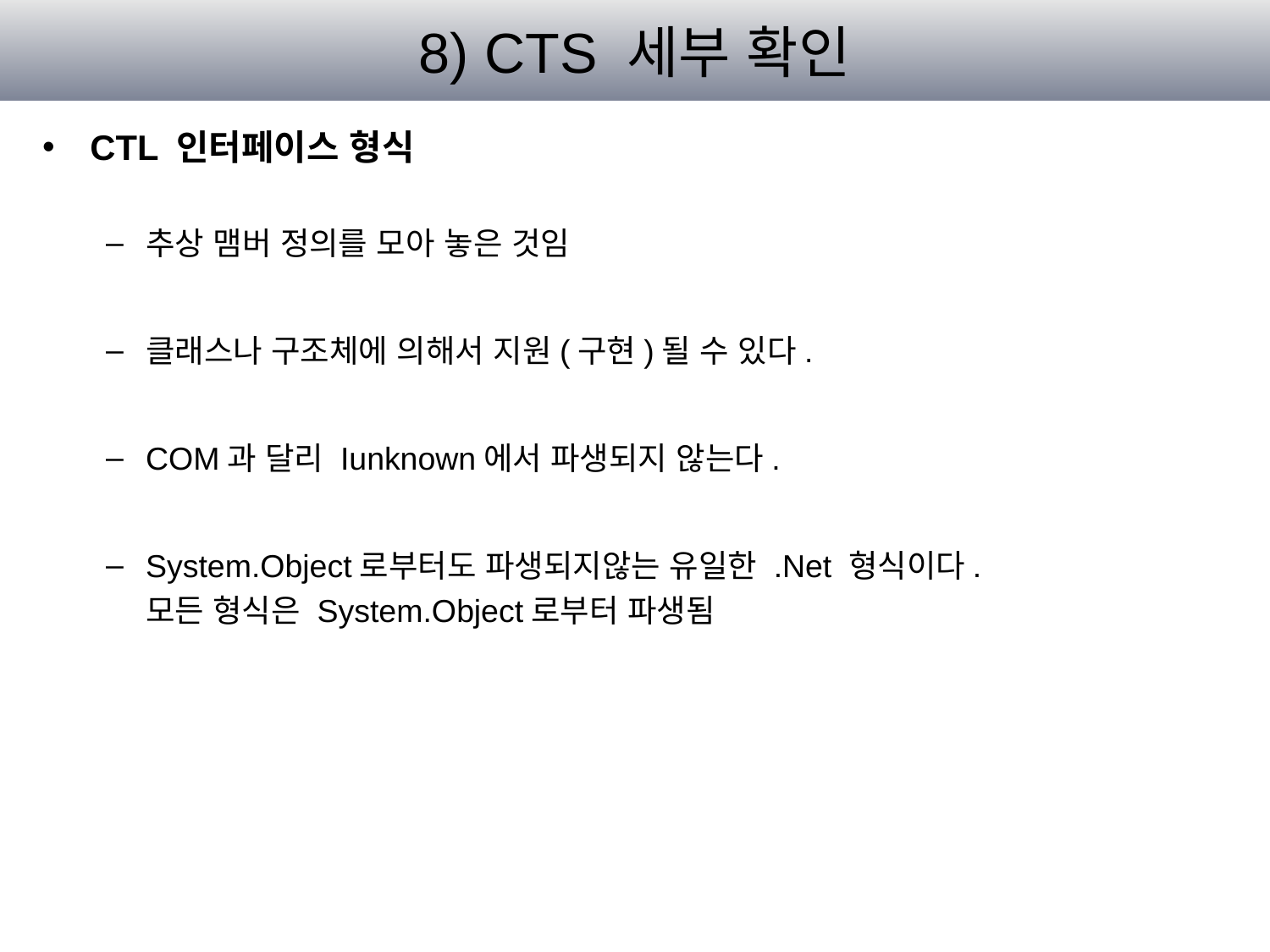

# 8) CTS 세부 확인
CTL 인터페이스 형식

추상 맴버 정의를 모아 놓은 것임

클래스나 구조체에 의해서 지원(구현)될 수 있다.

COM과 달리 Iunknown에서 파생되지 않는다.

System.Object로부터도 파생되지않는 유일한 .Net 형식이다.
	모든 형식은 System.Object로부터 파생됨